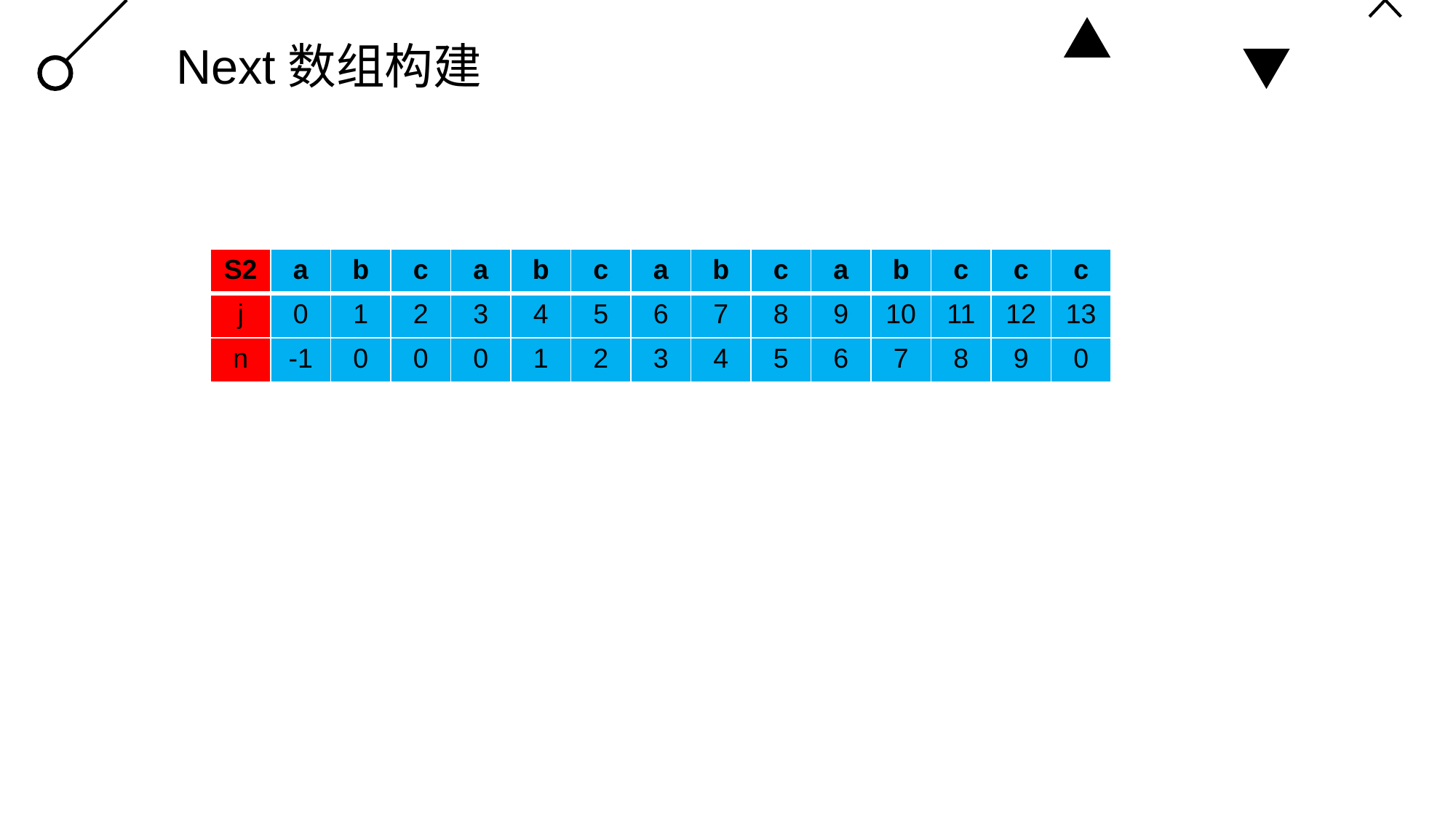

# Next数组构建
| S2 | a | b | c | a | b | c | a | b | c | a | b | c | c | c |
| --- | --- | --- | --- | --- | --- | --- | --- | --- | --- | --- | --- | --- | --- | --- |
| j | 0 | 1 | 2 | 3 | 4 | 5 | 6 | 7 | 8 | 9 | 10 | 11 | 12 | 13 |
| n | -1 | 0 | 0 | 0 | 1 | 2 | 3 | 4 | 5 | 6 | 7 | 8 | 9 | 0 |